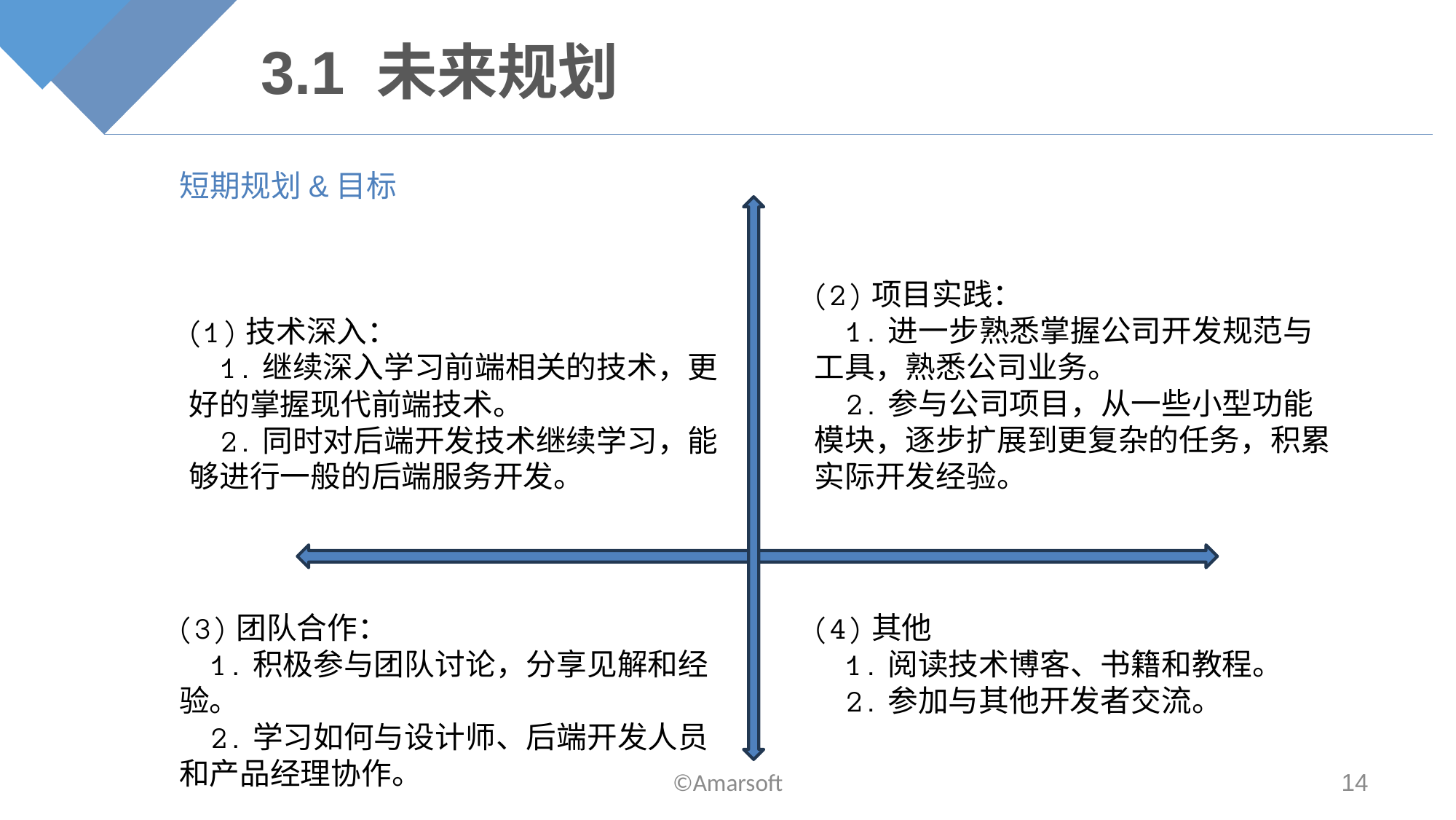

# 3.1 未来规划
短期规划&目标

(2)项目实践：
  1.进一步熟悉掌握公司开发规范与工具，熟悉公司业务。
  2.参与公司项目，从一些小型功能模块，逐步扩展到更复杂的任务，积累实际开发经验。
(1)技术深入：
  1.继续深入学习前端相关的技术，更好的掌握现代前端技术。
  2.同时对后端开发技术继续学习，能够进行一般的后端服务开发。

(3)团队合作：
  1.积极参与团队讨论，分享见解和经验。
  2.学习如何与设计师、后端开发人员和产品经理协作。
(4)其他
  1.阅读技术博客、书籍和教程。
  2.参加与其他开发者交流。
©Amarsoft
14